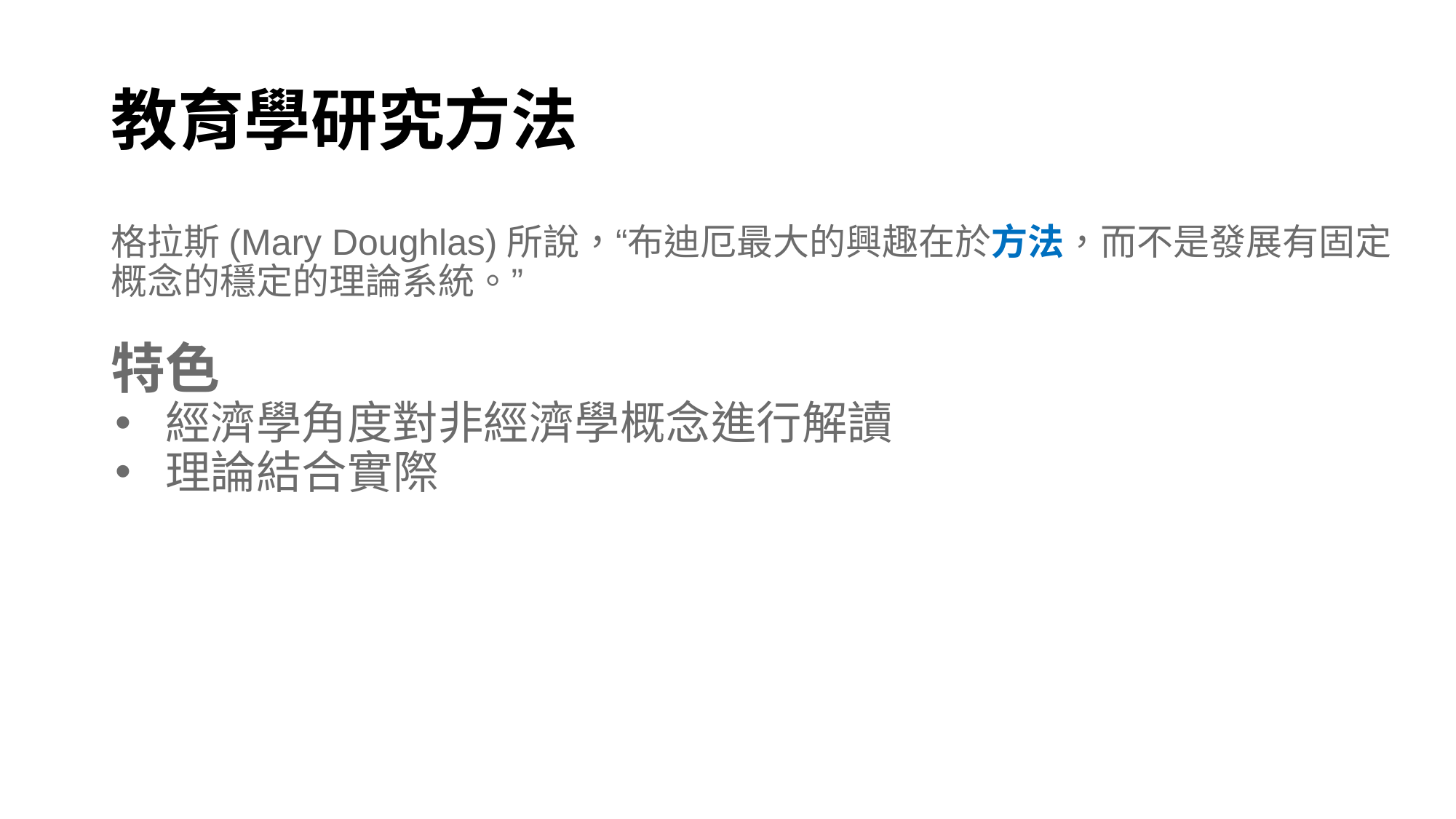

# 教育學研究方法
格拉斯(Mary Doughlas)所說，“布迪厄最大的興趣在於方法，而不是發展有固定概念的穩定的理論系統。”

特色
經濟學角度對非經濟學概念進行解讀
理論結合實際